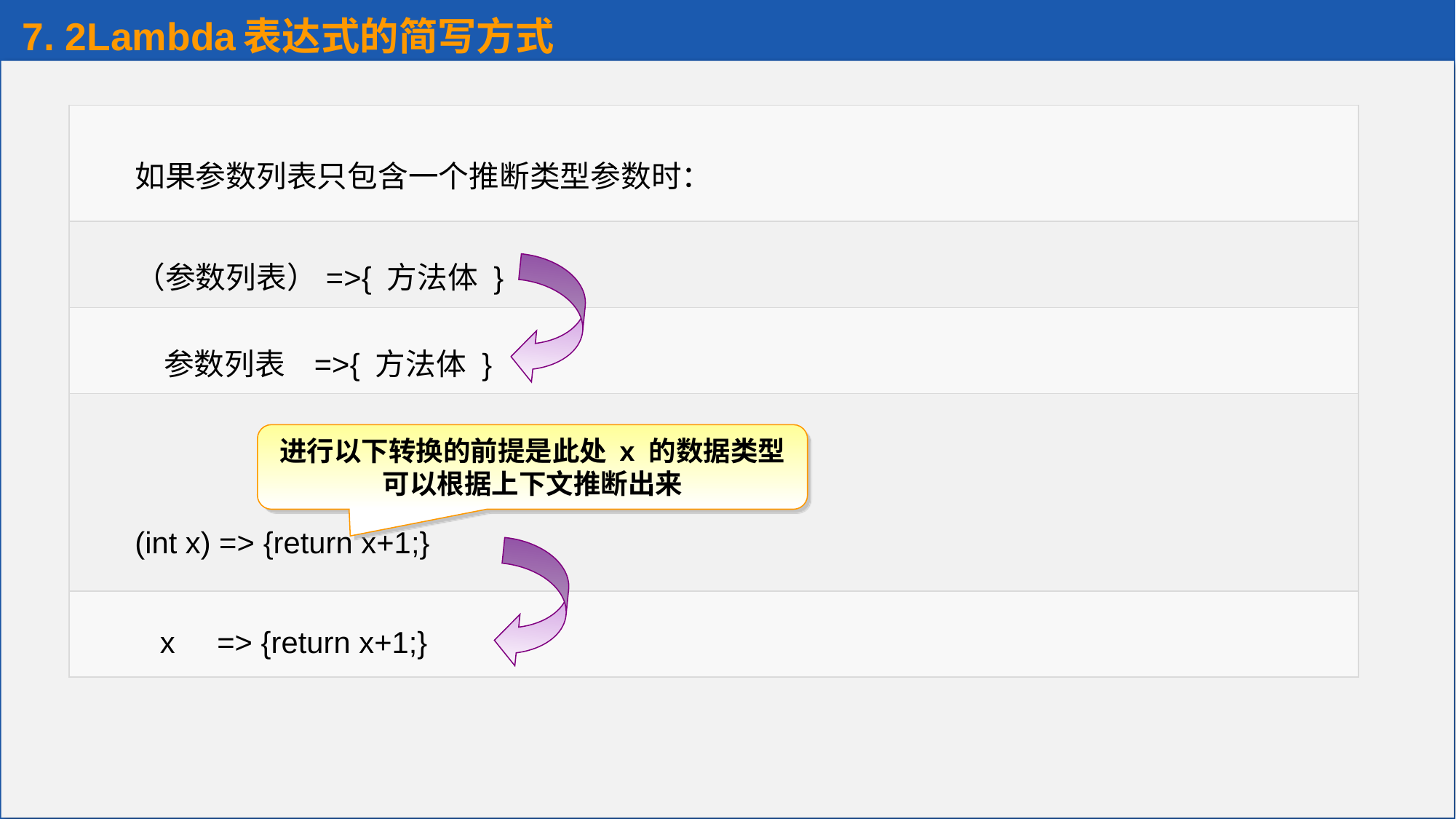

7. 2Lambda表达式的简写方式
| 如果参数列表只包含一个推断类型参数时： |
| --- |
| （参数列表）=>{ 方法体 } |
| 参数列表 =>{ 方法体 } |
| (int x) => {return x+1;} |
| x => {return x+1;} |

进行以下转换的前提是此处 x 的数据类型可以根据上下文推断出来